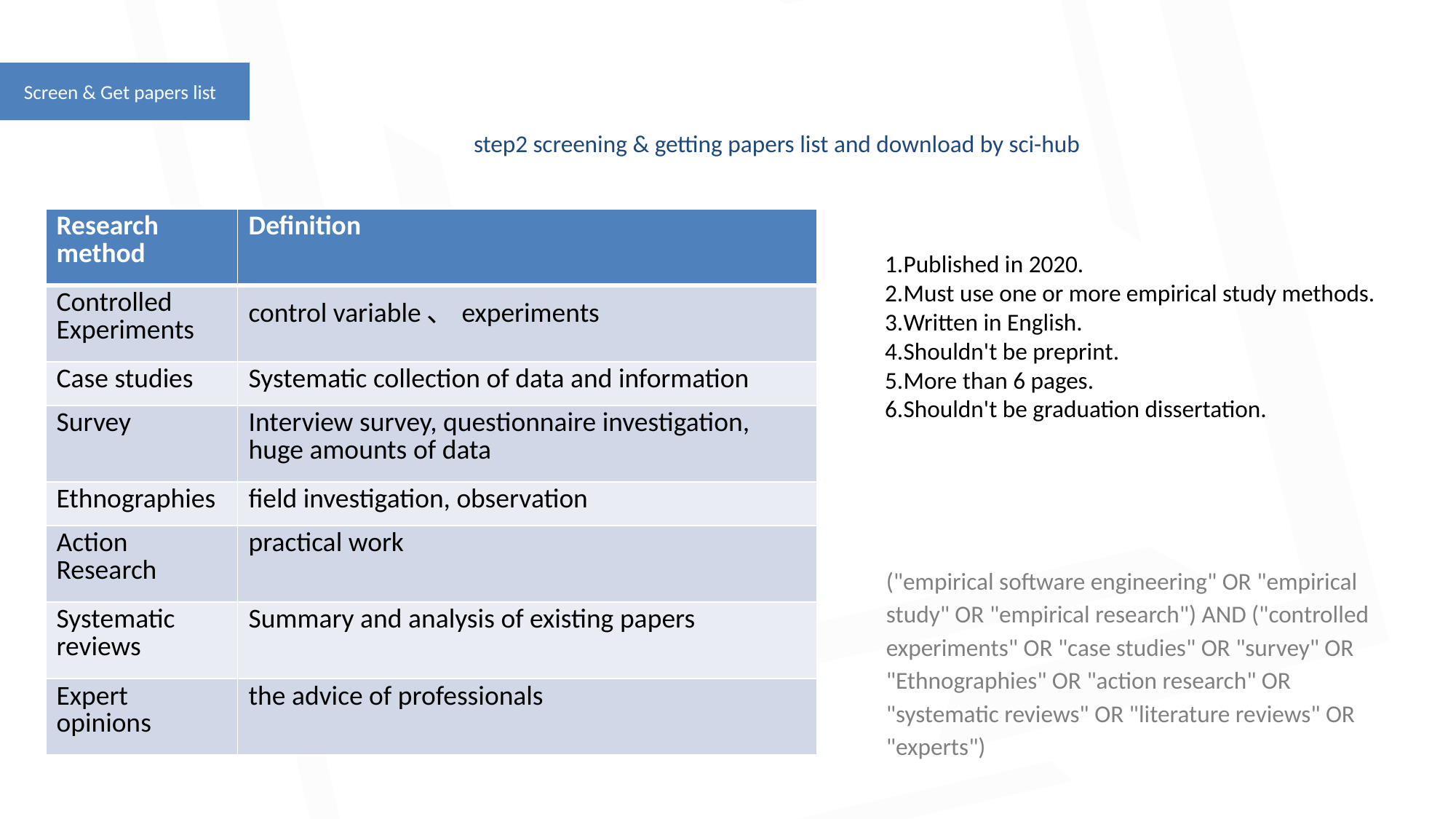

Screen & Get papers list
step2 screening & getting papers list and download by sci-hub
| Research method | Definition |
| --- | --- |
| Controlled Experiments | control variable、experiments |
| Case studies | Systematic collection of data and information |
| Survey | Interview survey, questionnaire investigation, huge amounts of data |
| Ethnographies | field investigation, observation |
| Action Research | practical work |
| Systematic reviews | Summary and analysis of existing papers |
| Expert opinions | the advice of professionals |
1.Published in 2020.
2.Must use one or more empirical study methods.
3.Written in English.
4.Shouldn't be preprint.
5.More than 6 pages.
6.Shouldn't be graduation dissertation.
1    文字内容
("empirical software engineering" OR "empirical study" OR "empirical research") AND ("controlled experiments" OR "case studies" OR "survey" OR "Ethnographies" OR "action research" OR "systematic reviews" OR "literature reviews" OR "experts")